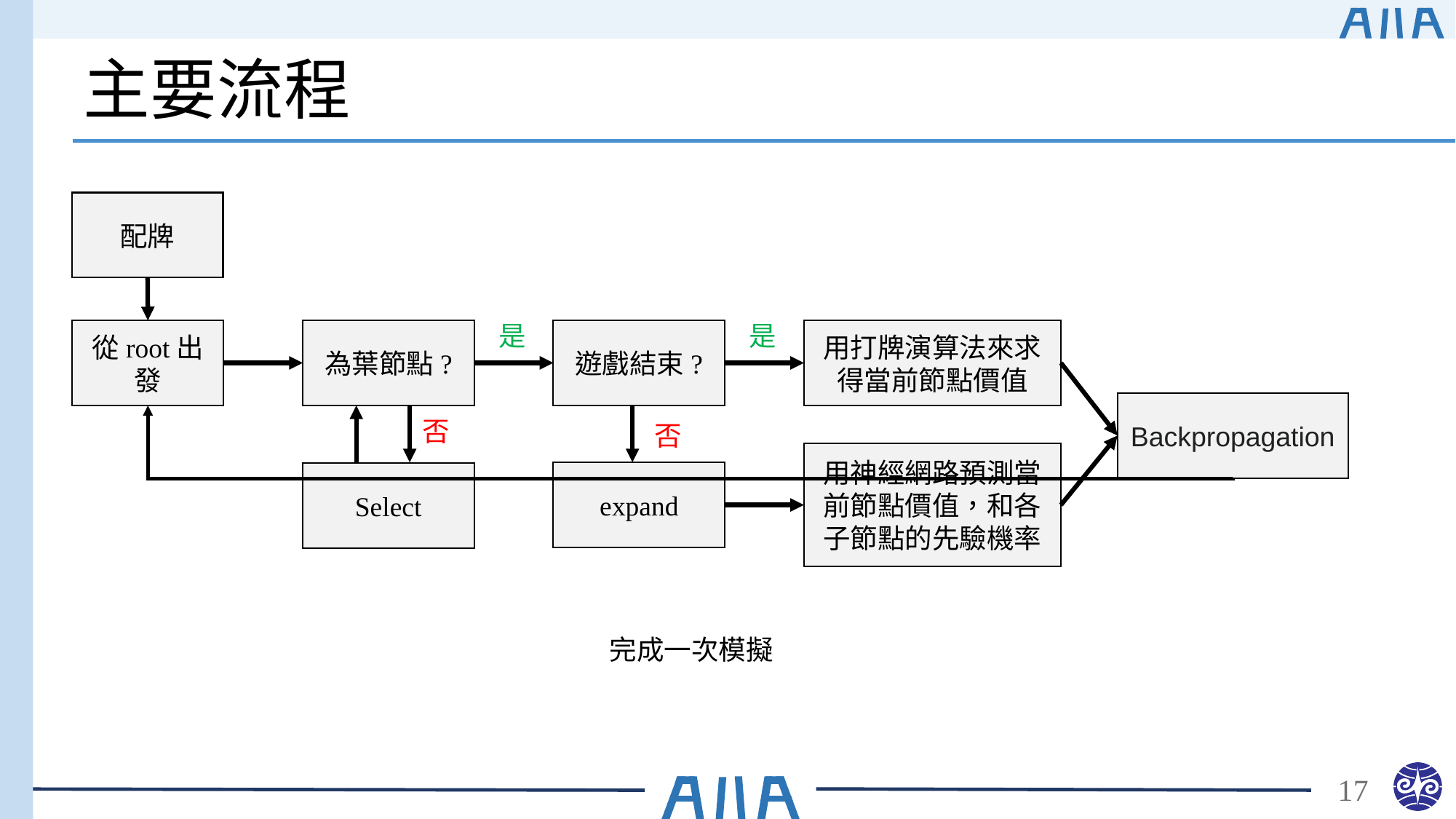

# 主要流程
配牌
是
是
遊戲結束?
用打牌演算法來求得當前節點價值
從root出發
為葉節點?
Backpropagation
否
否
用神經網路預測當前節點價值，和各子節點的先驗機率
expand
Select
完成一次模擬